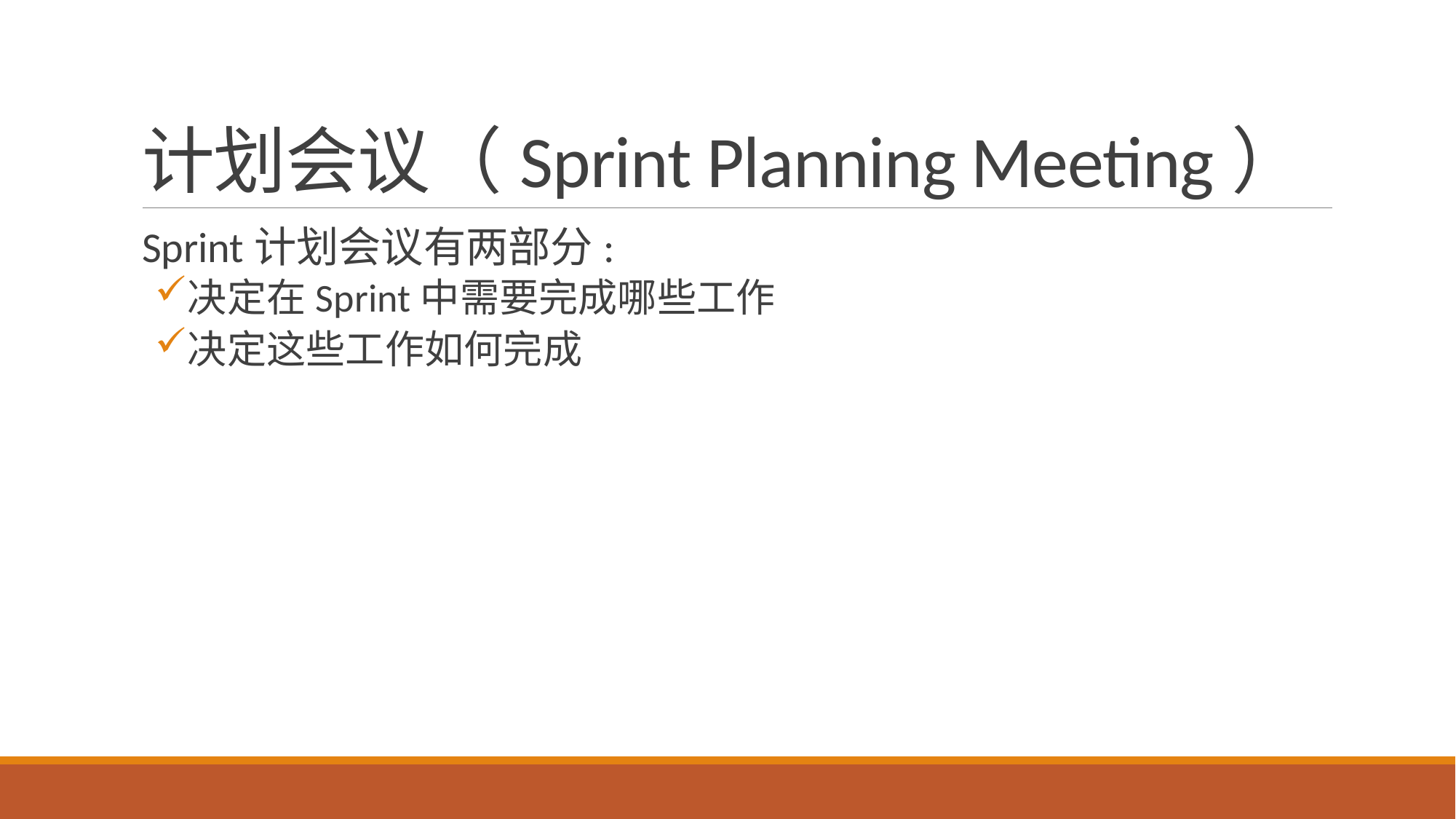

# 计划会议（Sprint Planning Meeting）
Sprint计划会议有两部分:
决定在Sprint中需要完成哪些工作
决定这些工作如何完成